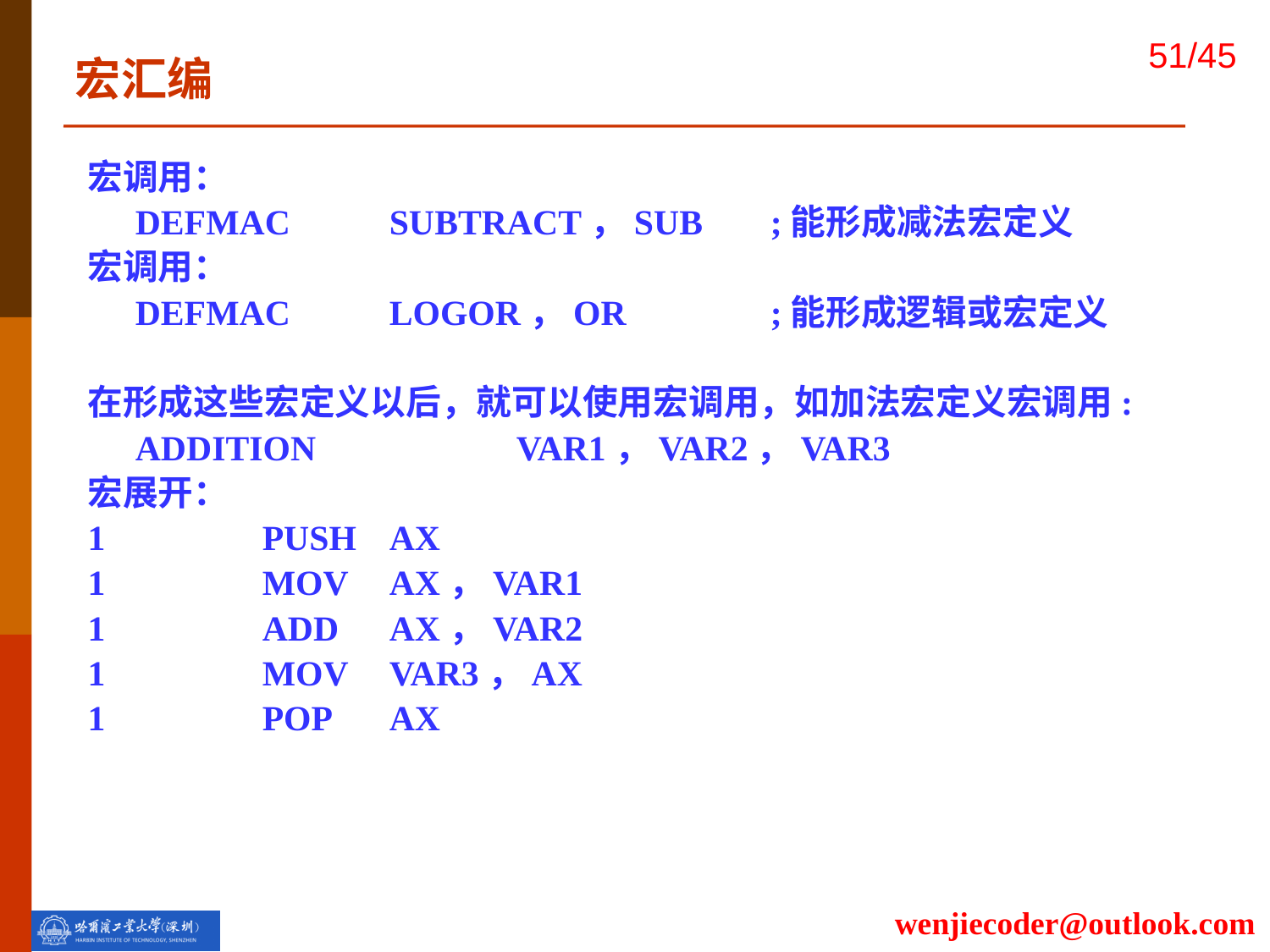

宏汇编
宏调用：
	DEFMAC	SUBTRACT，SUB	;能形成减法宏定义
宏调用：
	DEFMAC	LOGOR，OR    	;能形成逻辑或宏定义

在形成这些宏定义以后，就可以使用宏调用，如加法宏定义宏调用:
	ADDITION		VAR1，VAR2，VAR3
宏展开：
1		PUSH	AX
1		MOV	AX，VAR1
1		ADD	AX，VAR2
1		MOV	VAR3，AX
1		POP	AX